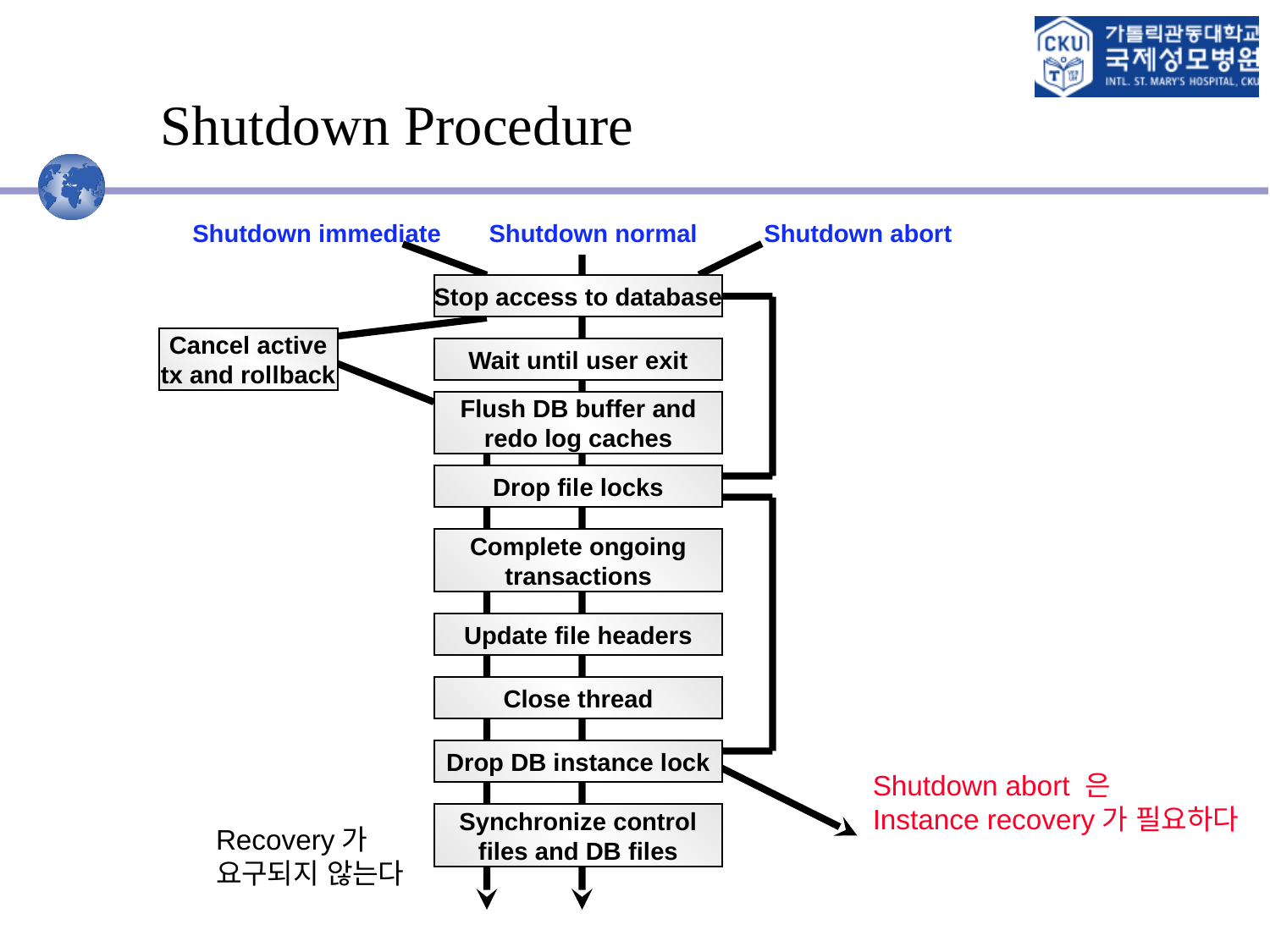

# Shutdown Procedure
Shutdown immediate
Shutdown normal
Shutdown abort

Stop access to database

Cancel active
tx and rollback
Wait until user exit

Flush DB buffer and
redo log caches

Drop file locks

Complete ongoing
transactions
Update file headers
Close thread
Drop DB instance lock

Shutdown abort 은
Instance recovery가 필요하다

Synchronize control
files and DB files
Recovery가
요구되지 않는다